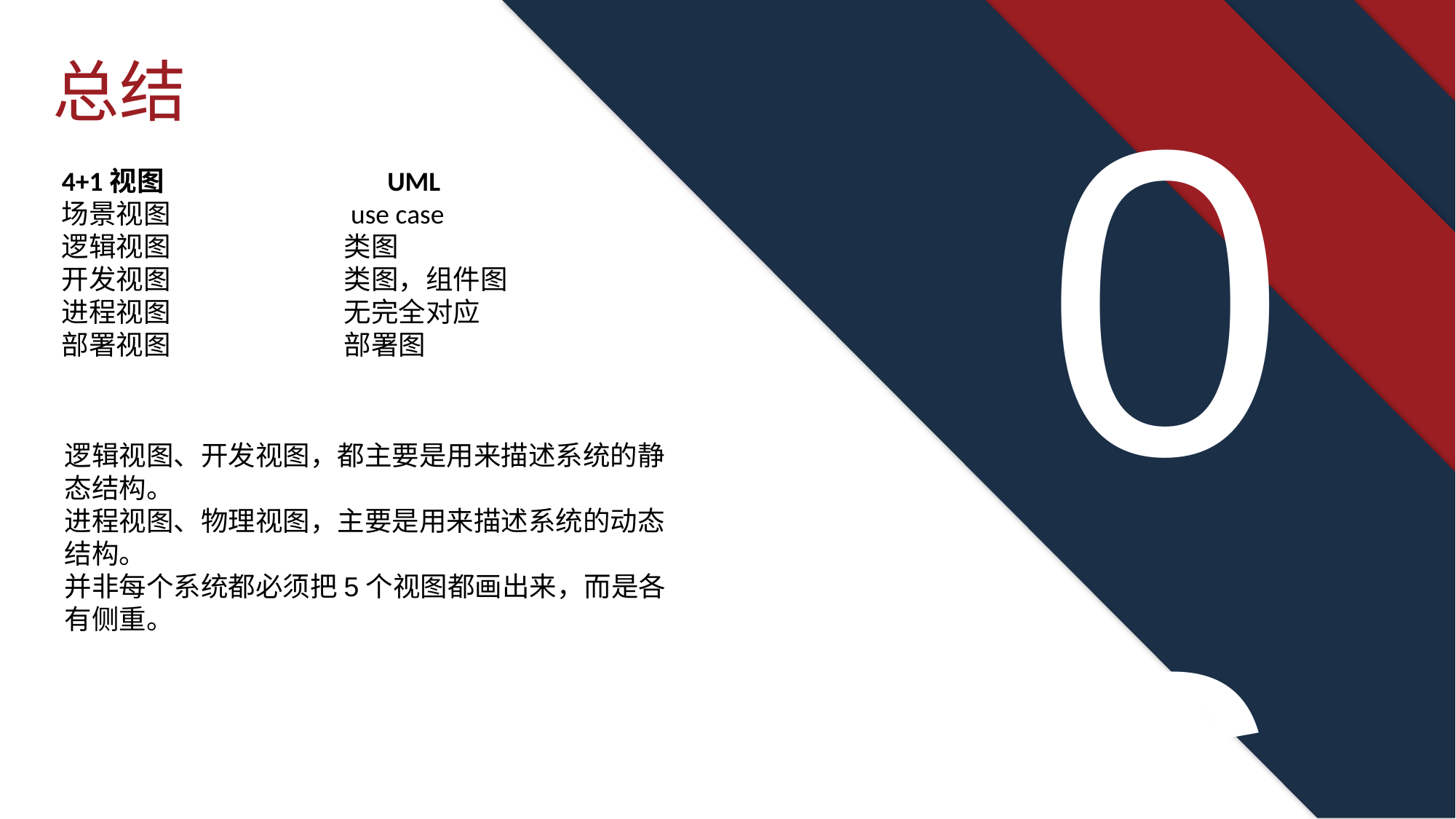

06
总结
4+1视图                                   UML
场景视图                            use case
逻辑视图                            类图
开发视图                            类图，组件图
进程视图                            无完全对应
部署视图                            部署图

逻辑视图、开发视图，都主要是用来描述系统的静态结构。
进程视图、物理视图，主要是用来描述系统的动态结构。
并非每个系统都必须把5个视图都画出来，而是各有侧重。